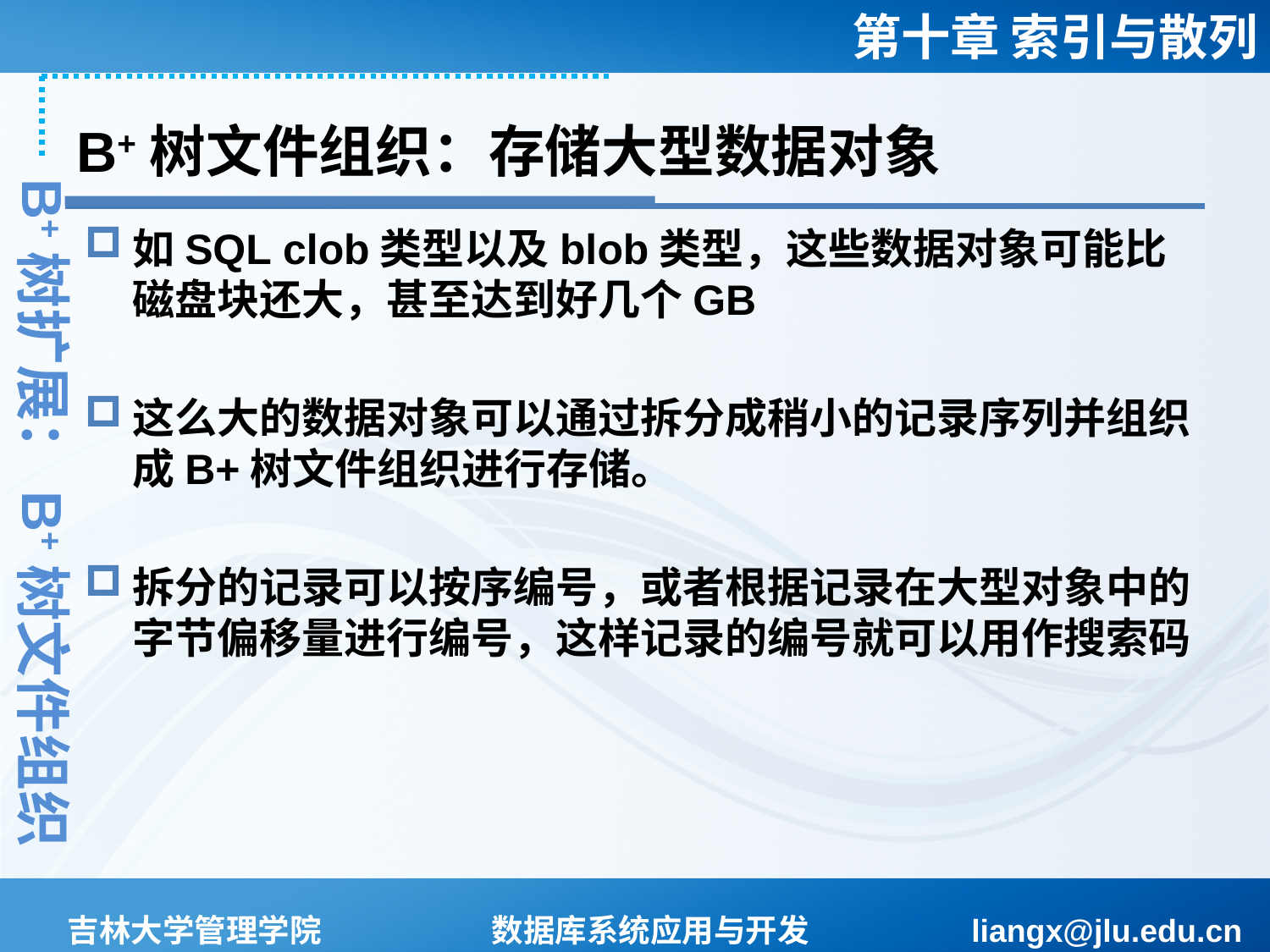

# B+树文件组织：存储大型数据对象
B+树扩展：B+树文件组织
如SQL clob类型以及blob类型，这些数据对象可能比磁盘块还大，甚至达到好几个GB

这么大的数据对象可以通过拆分成稍小的记录序列并组织成B+树文件组织进行存储。

拆分的记录可以按序编号，或者根据记录在大型对象中的字节偏移量进行编号，这样记录的编号就可以用作搜索码